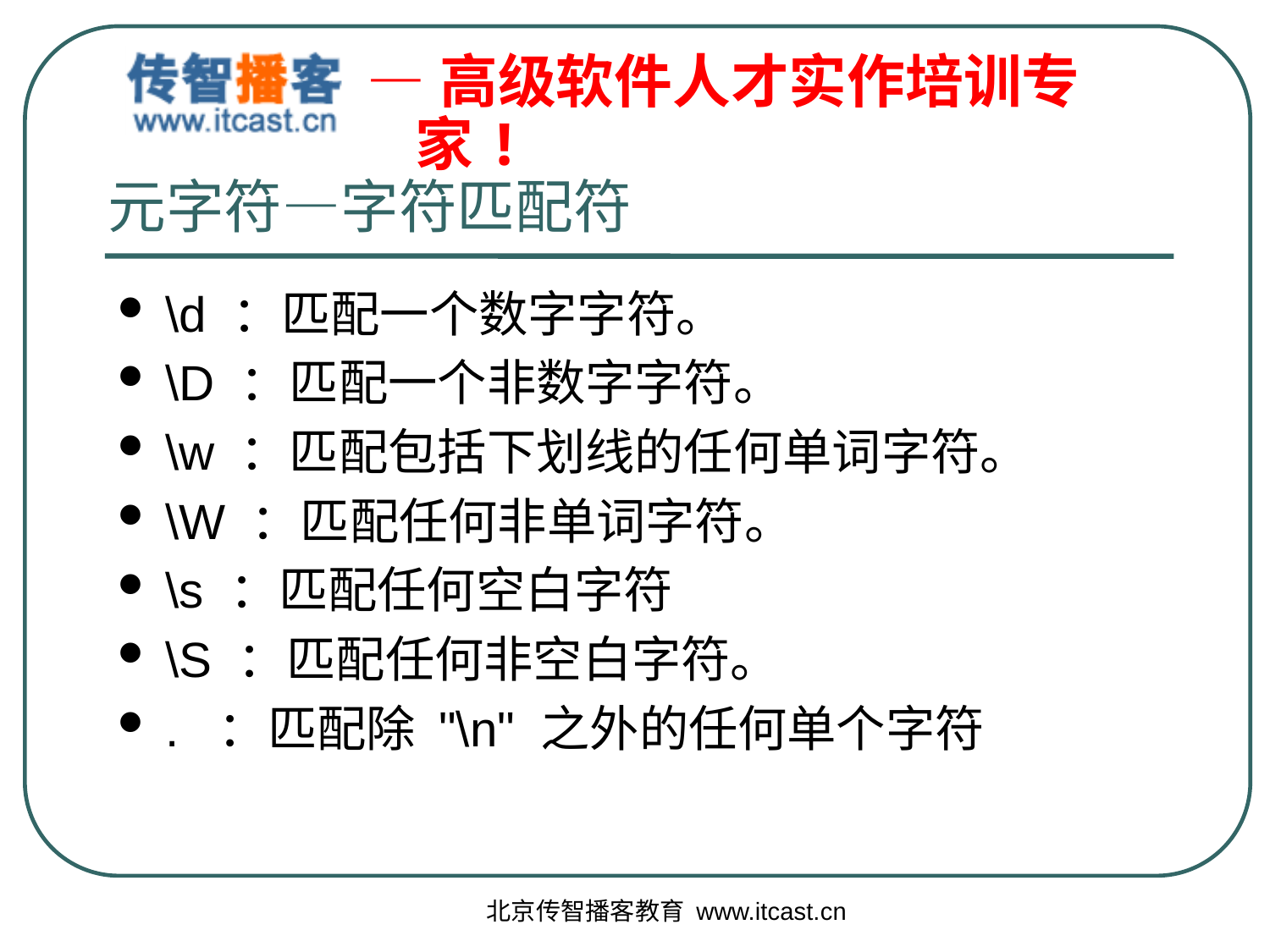

# 元字符—字符匹配符
\d ：匹配一个数字字符。
\D ：匹配一个非数字字符。
\w ：匹配包括下划线的任何单词字符。
\W ：匹配任何非单词字符。
\s ：匹配任何空白字符
\S ：匹配任何非空白字符。
.  ：匹配除 "\n" 之外的任何单个字符
北京传智播客教育 www.itcast.cn